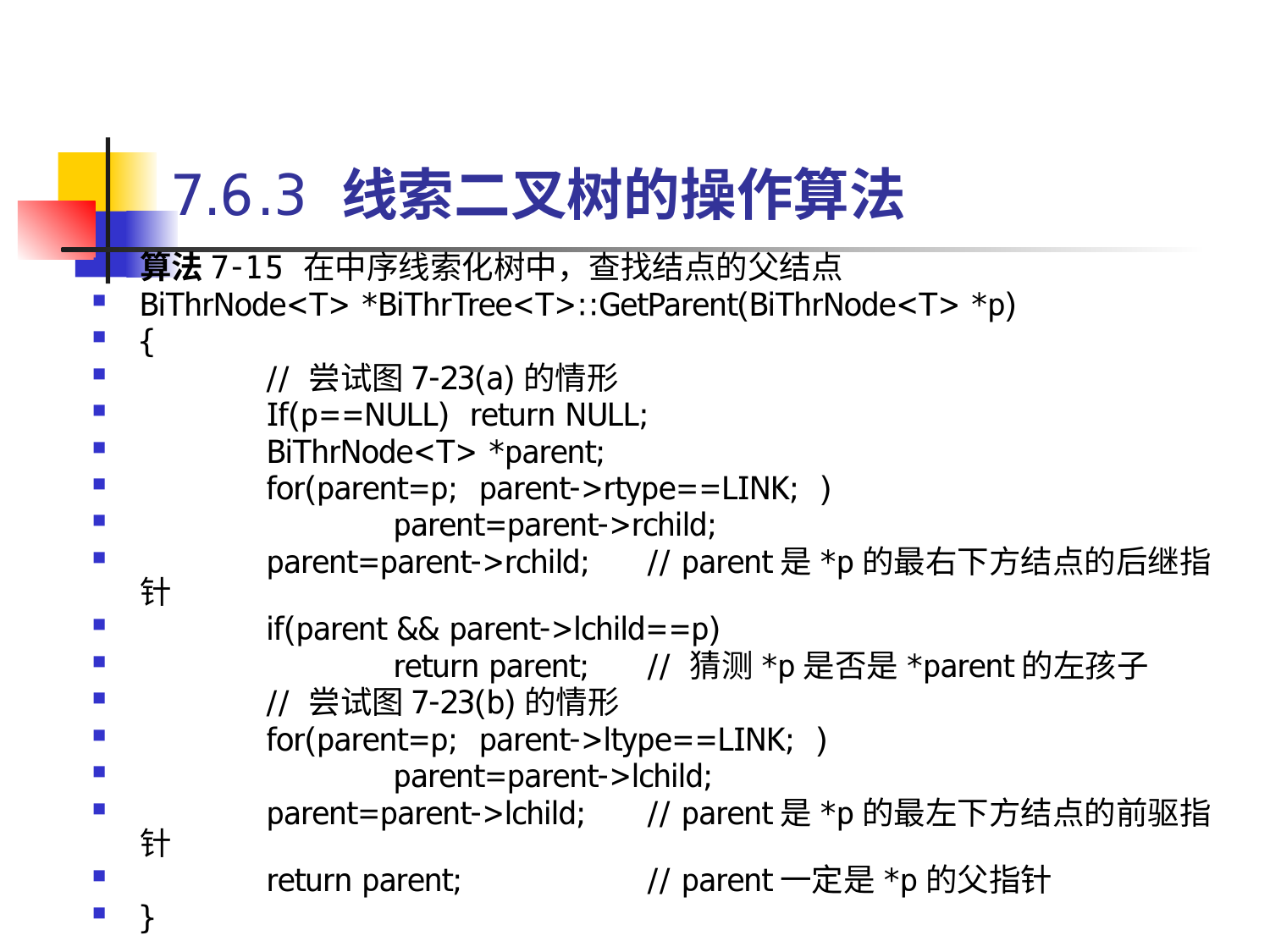

# 7.6.3 线索二叉树的操作算法
算法7-15 在中序线索化树中，查找结点的父结点
BiThrNode<T> *BiThrTree<T>::GetParent(BiThrNode<T> *p)
{
	// 尝试图7-23(a)的情形
	If(p==NULL)  return NULL;
	BiThrNode<T> *parent;
	for(parent=p;  parent->rtype==LINK;  )
		parent=parent->rchild;
	parent=parent->rchild;	// parent是*p的最右下方结点的后继指针
	if(parent && parent->lchild==p)
		return parent; 	// 猜测*p是否是*parent的左孩子
	// 尝试图7-23(b)的情形
	for(parent=p;  parent->ltype==LINK;  )
		parent=parent->lchild;
	parent=parent->lchild;	// parent是*p的最左下方结点的前驱指针
	return parent;		// parent一定是*p的父指针
}